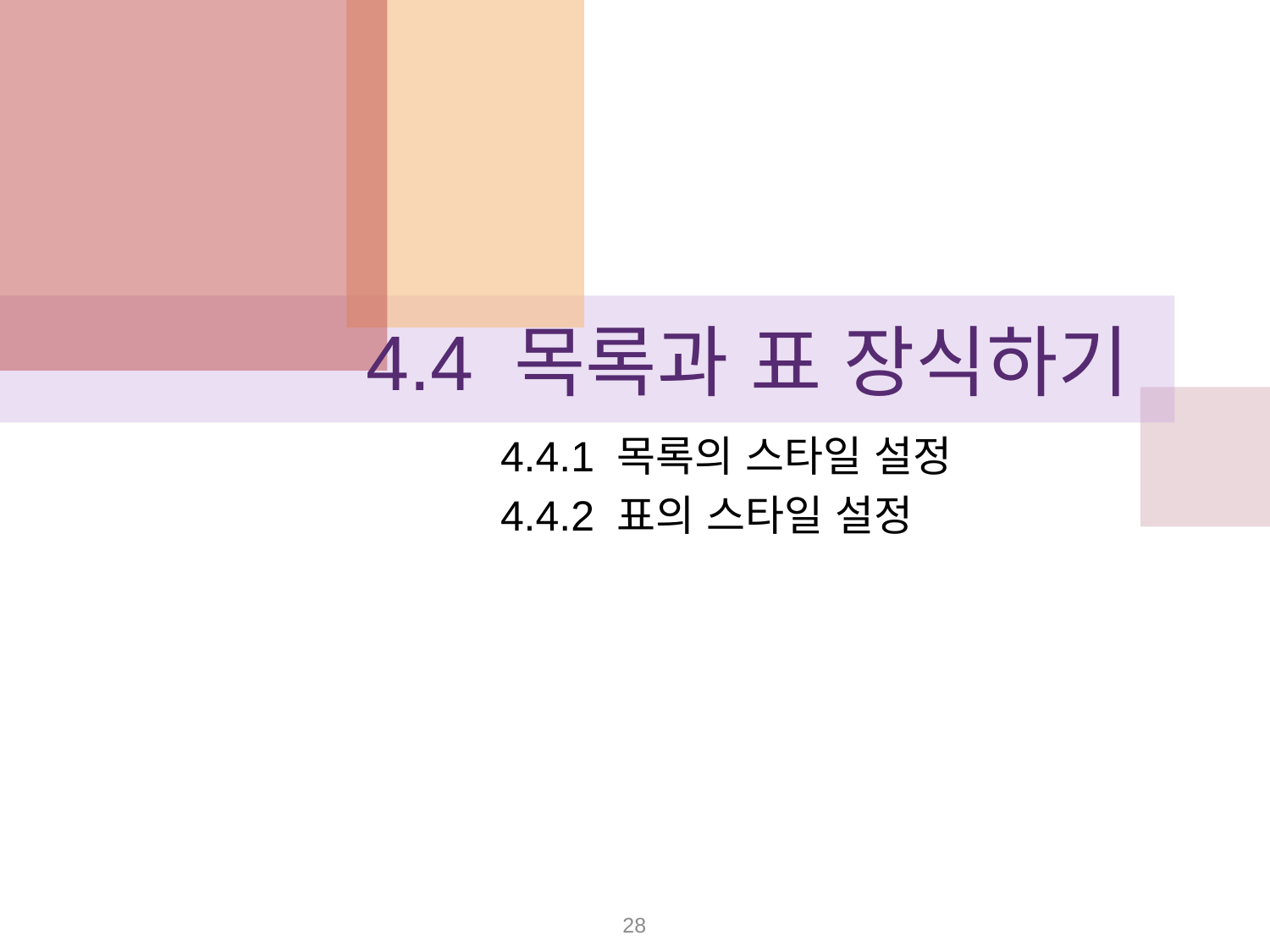

# 4.4 목록과 표 장식하기
4.4.1 목록의 스타일 설정
4.4.2 표의 스타일 설정
28